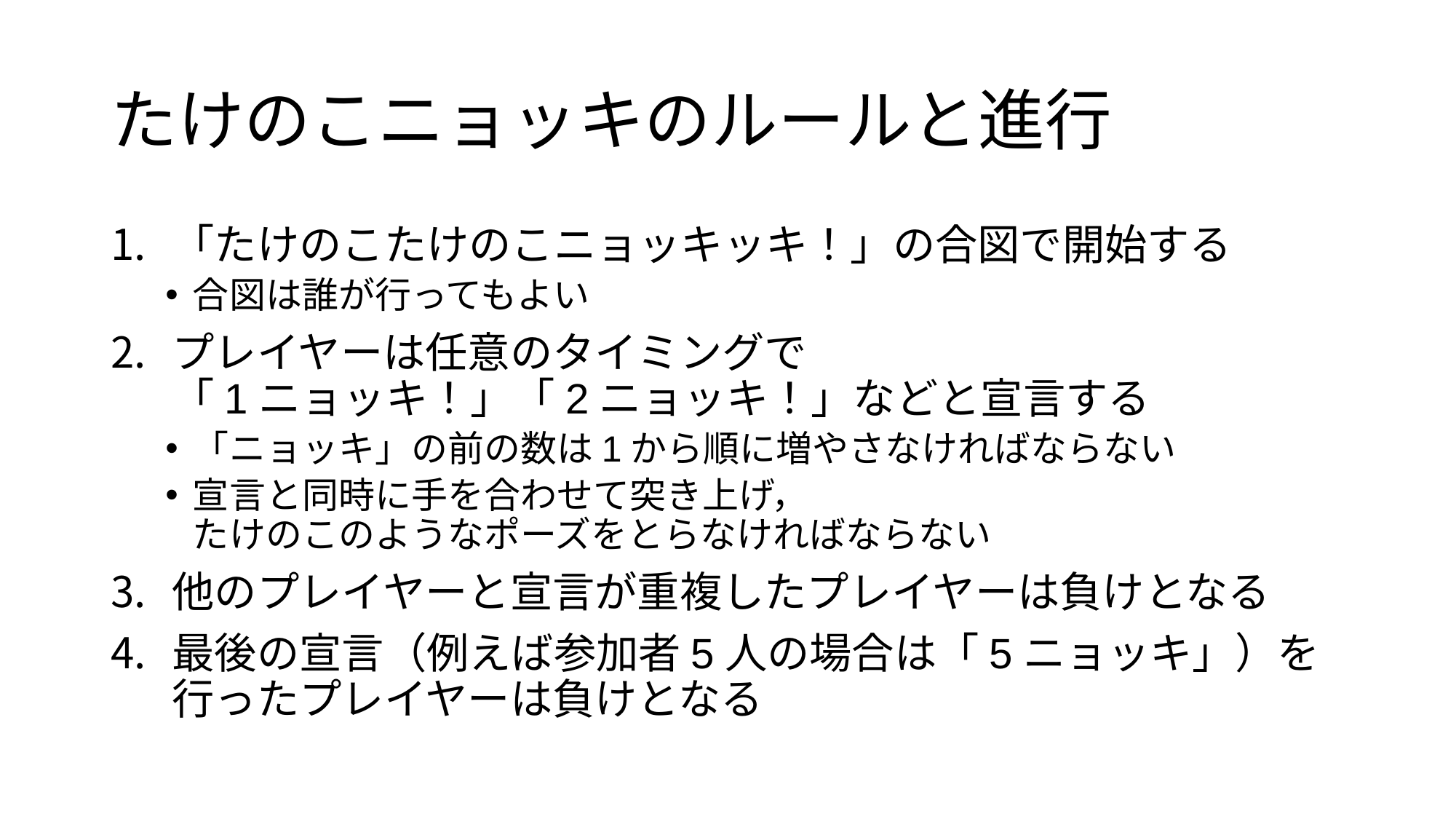

# たけのこニョッキのルールと進行
「たけのこたけのこニョッキッキ！」の合図で開始する
合図は誰が行ってもよい
プレイヤーは任意のタイミングで
「1ニョッキ！」「2ニョッキ！」などと宣言する
「ニョッキ」の前の数は1から順に増やさなければならない
宣言と同時に手を合わせて突き上げ，
たけのこのようなポーズをとらなければならない
他のプレイヤーと宣言が重複したプレイヤーは負けとなる
最後の宣言（例えば参加者5人の場合は「5ニョッキ」）を
行ったプレイヤーは負けとなる